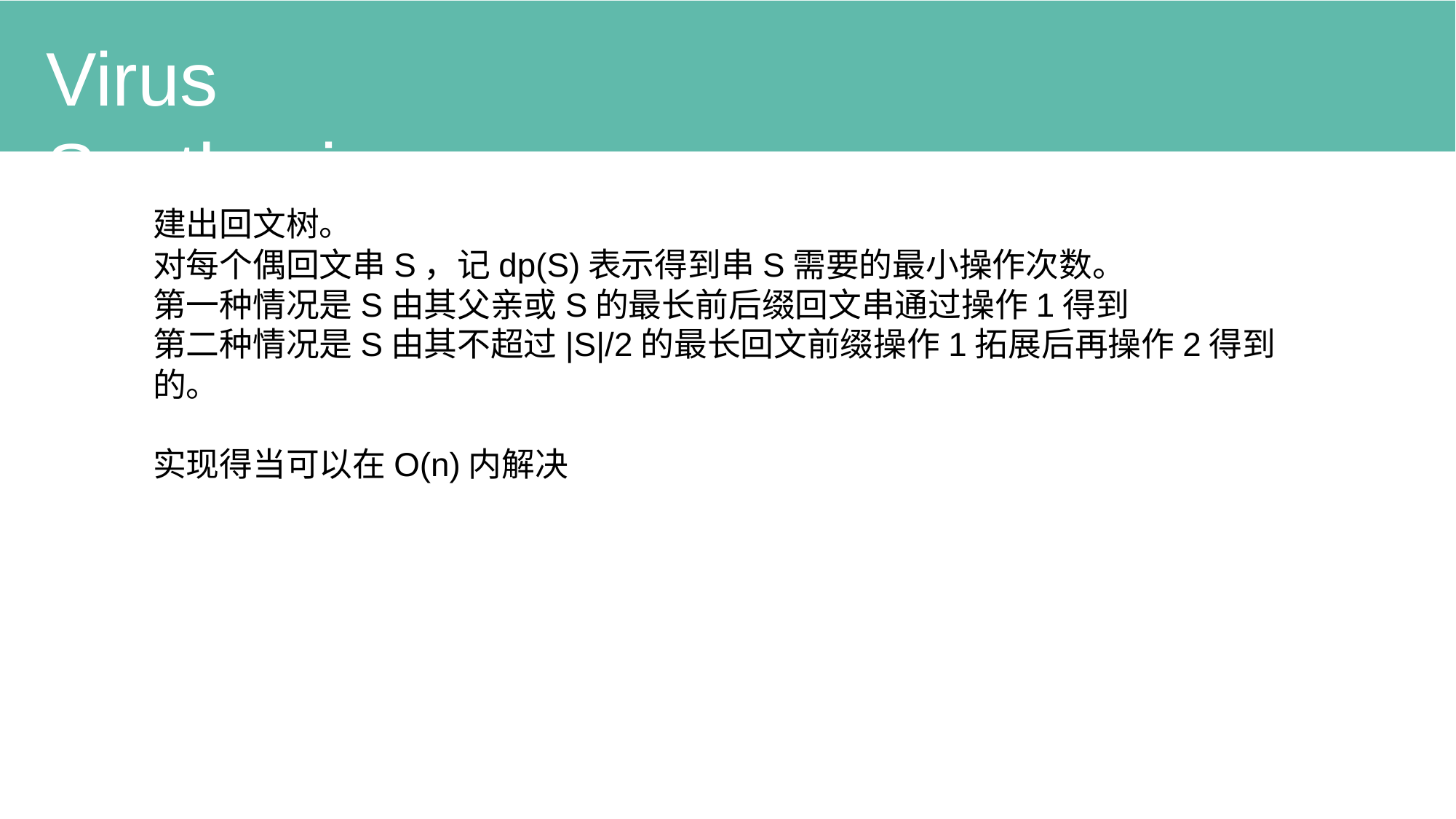

Virus Synthesis
建出回文树。
对每个偶回文串S，记dp(S)表示得到串S需要的最小操作次数。
第一种情况是S由其父亲或S的最长前后缀回文串通过操作1得到
第二种情况是S由其不超过|S|/2的最长回文前缀操作1拓展后再操作2得到的。

实现得当可以在O(n)内解决